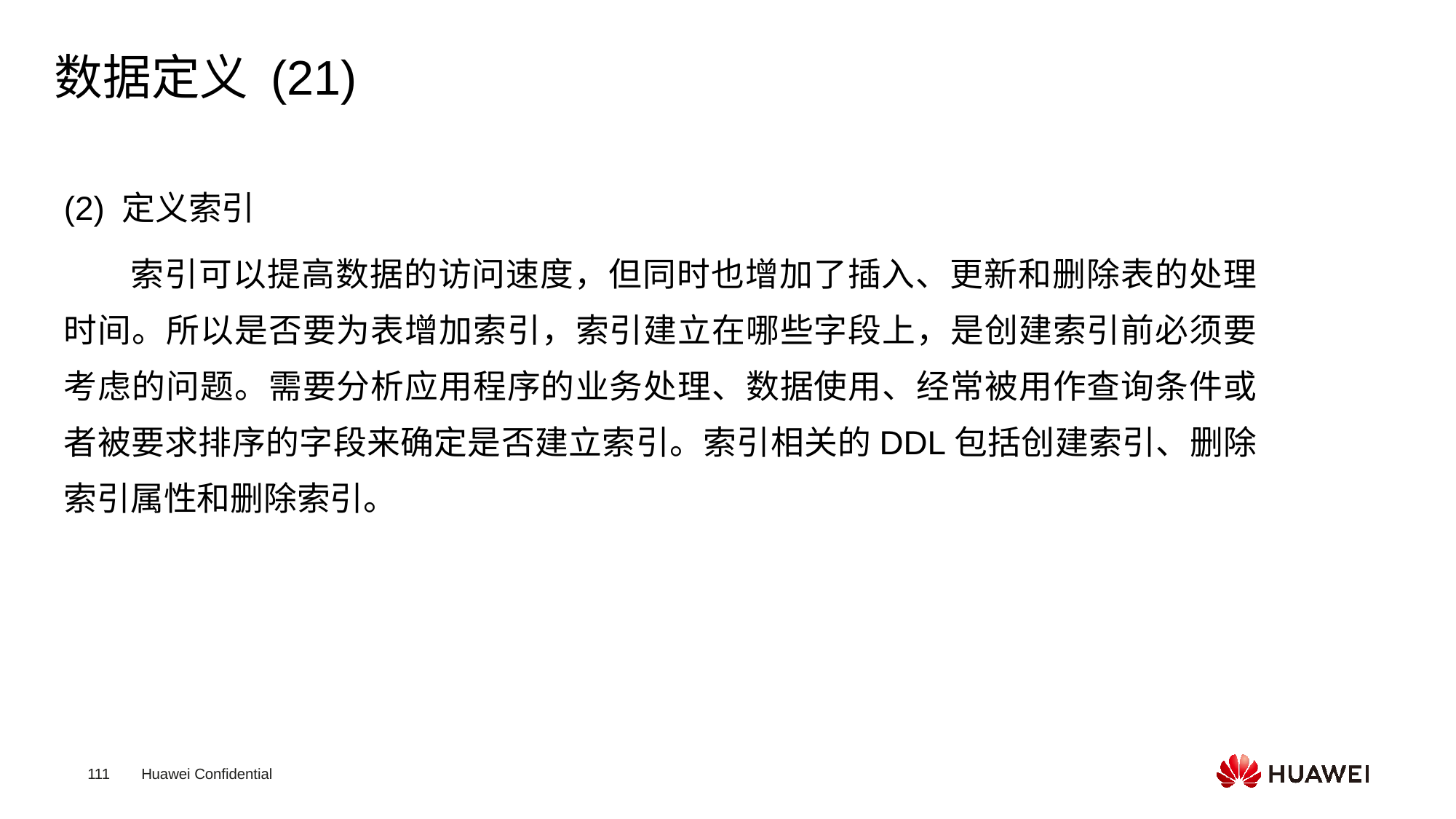

# 数据定义 (21)
(2) 定义索引
索引可以提高数据的访问速度，但同时也增加了插入、更新和删除表的处理时间。所以是否要为表增加索引，索引建立在哪些字段上，是创建索引前必须要考虑的问题。需要分析应用程序的业务处理、数据使用、经常被用作查询条件或者被要求排序的字段来确定是否建立索引。索引相关的DDL包括创建索引、删除索引属性和删除索引。